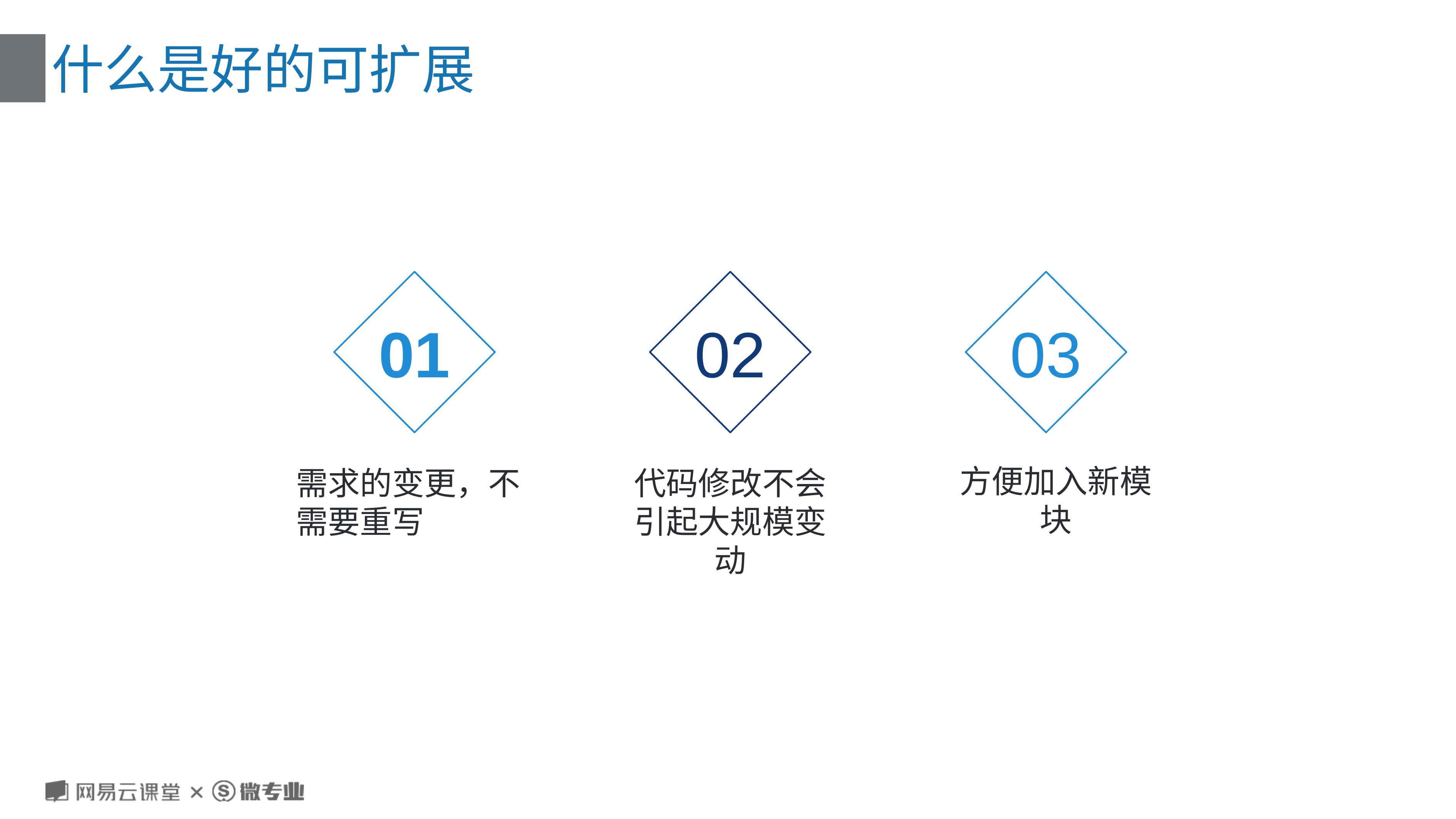

# 什么是好的可扩展

01

02

03
方便加入新模块
需求的变更，不需要重写
代码修改不会引起大规模变动